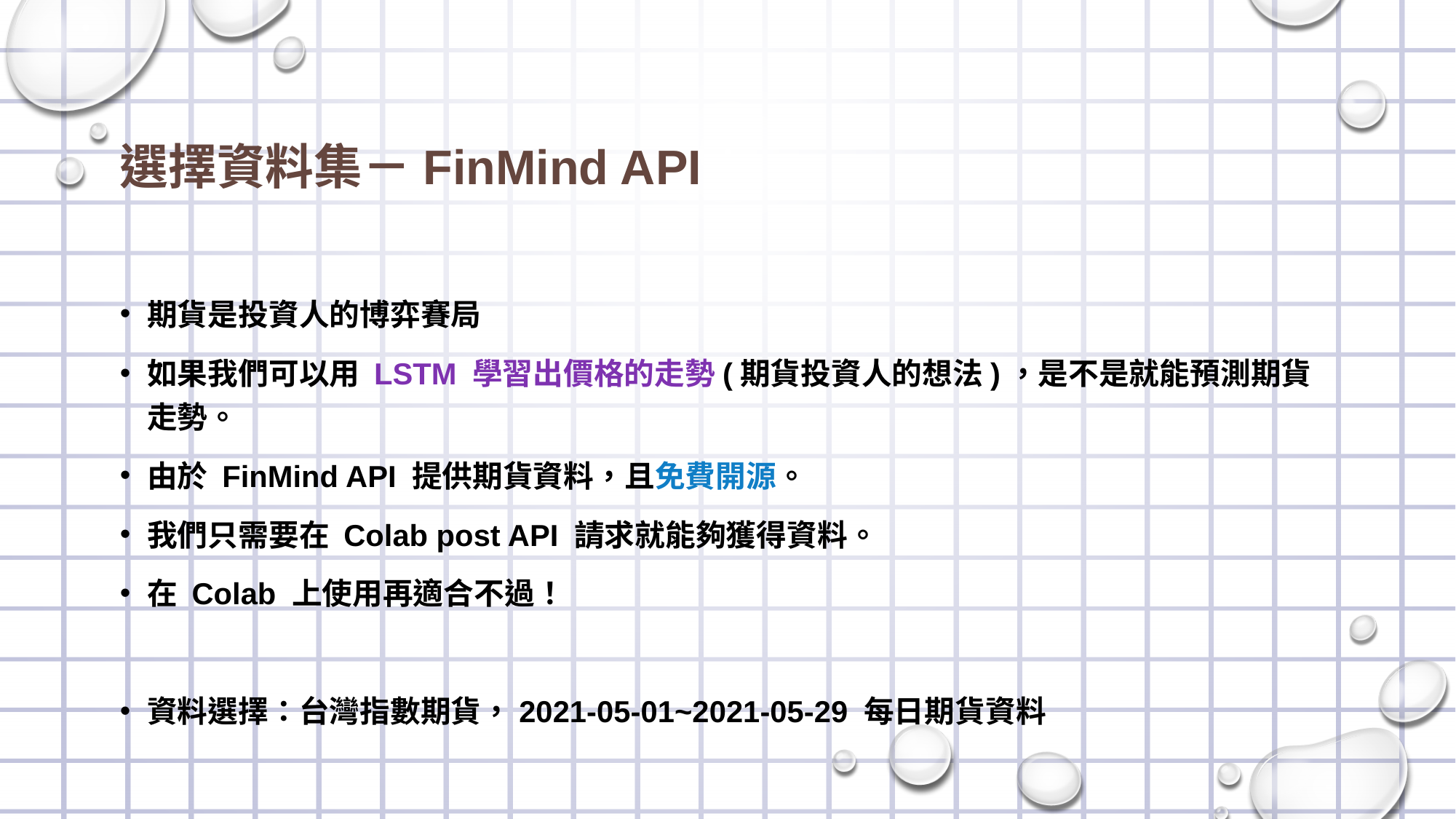

# 選擇資料集－FinMind api
期貨是投資人的博弈賽局
如果我們可以用 LSTM 學習出價格的走勢(期貨投資人的想法)，是不是就能預測期貨走勢。
由於 FinMind API 提供期貨資料，且免費開源。
我們只需要在 Colab post API 請求就能夠獲得資料。
在 Colab 上使用再適合不過！

資料選擇：台灣指數期貨，2021-05-01~2021-05-29 每日期貨資料